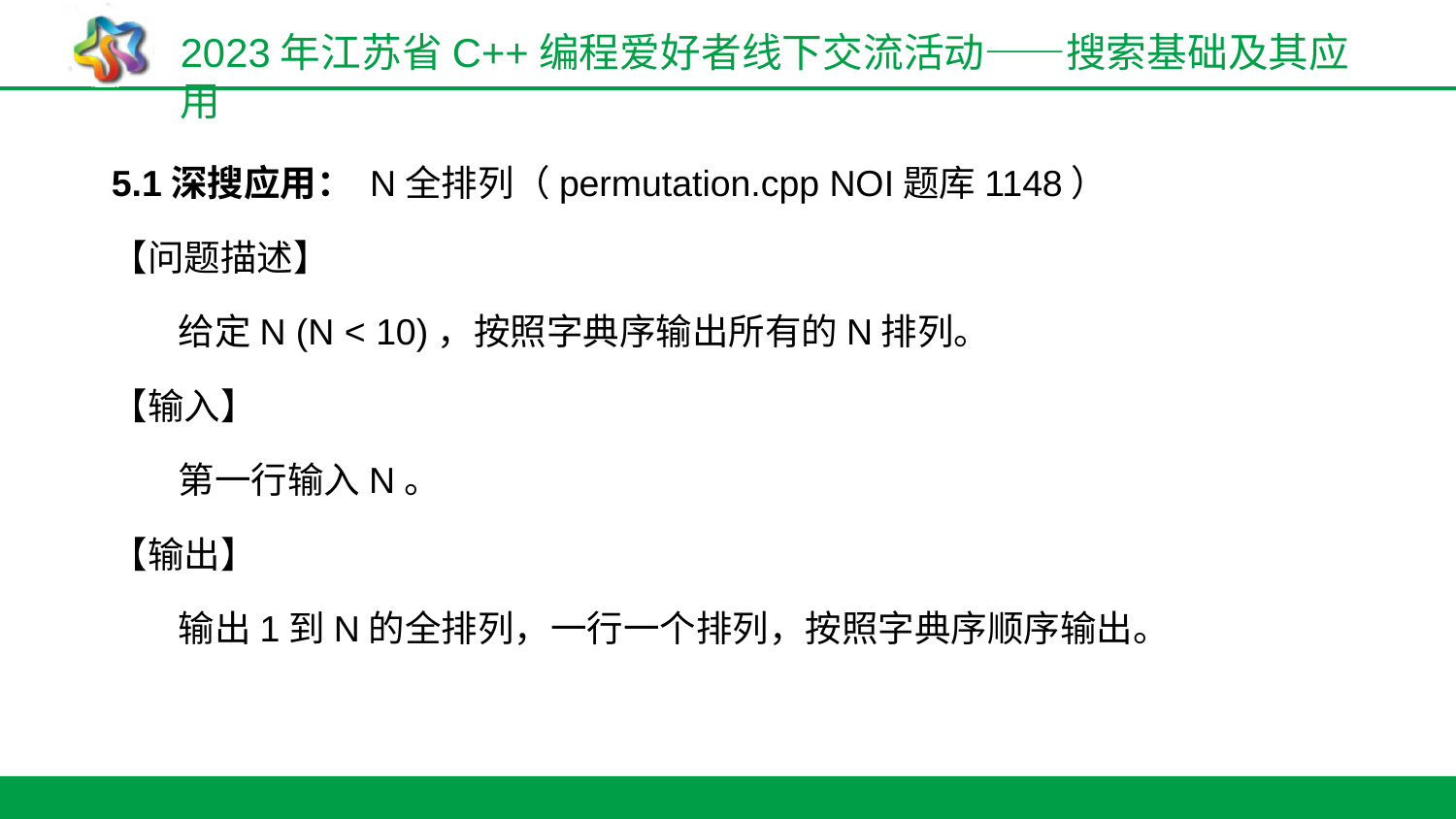

5.1深搜应用： N全排列（permutation.cpp NOI题库1148）
【问题描述】
       给定N (N < 10)，按照字典序输出所有的N排列。
【输入】
       第一行输入N。
【输出】
       输出1到N的全排列，一行一个排列，按照字典序顺序输出。